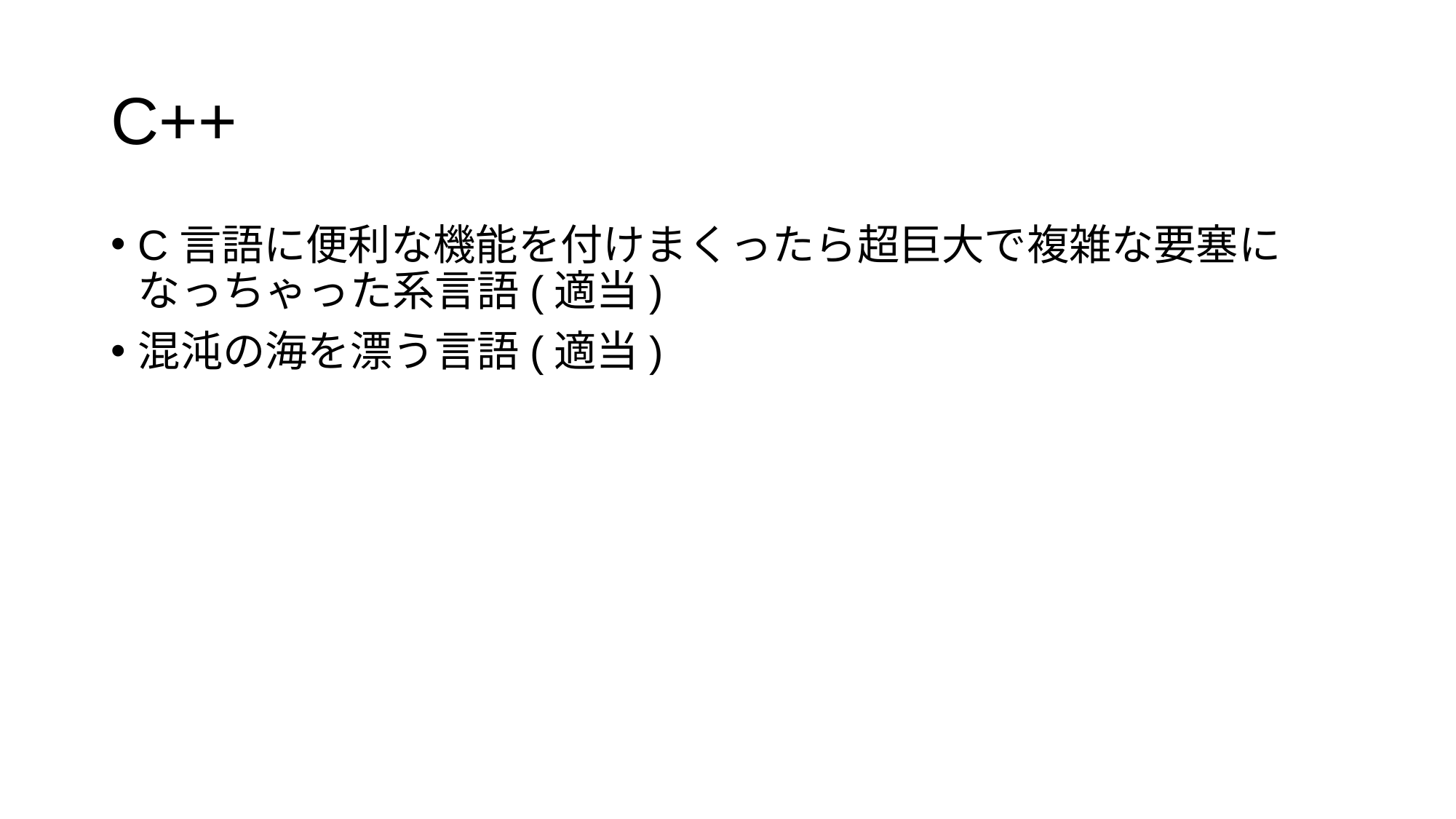

# C++
C言語に便利な機能を付けまくったら超巨大で複雑な要塞になっちゃった系言語(適当)
混沌の海を漂う言語(適当)